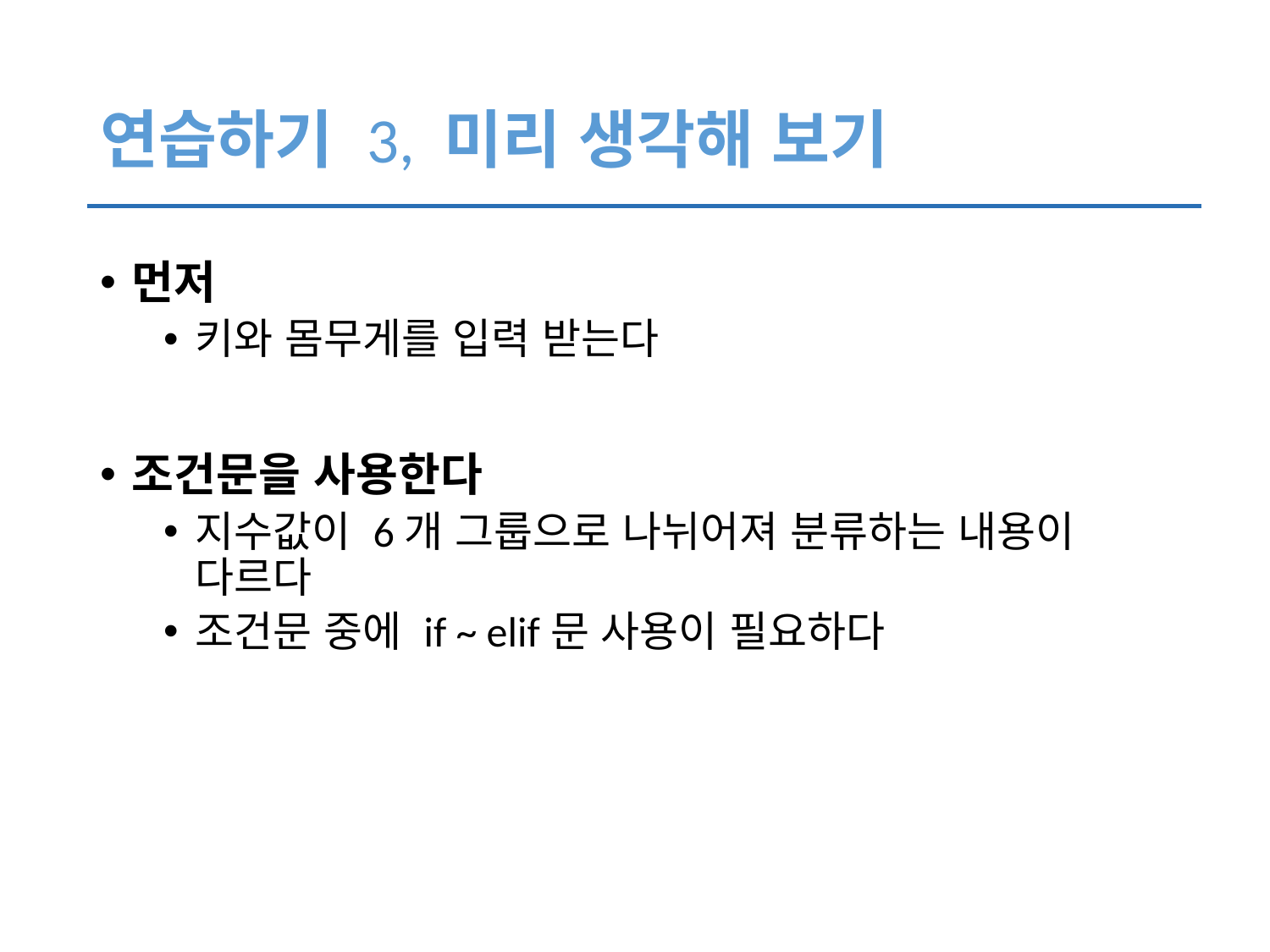

# 연습하기 3, 미리 생각해 보기
먼저
키와 몸무게를 입력 받는다

조건문을 사용한다
지수값이 6개 그룹으로 나뉘어져 분류하는 내용이 다르다
조건문 중에 if ~ elif문 사용이 필요하다